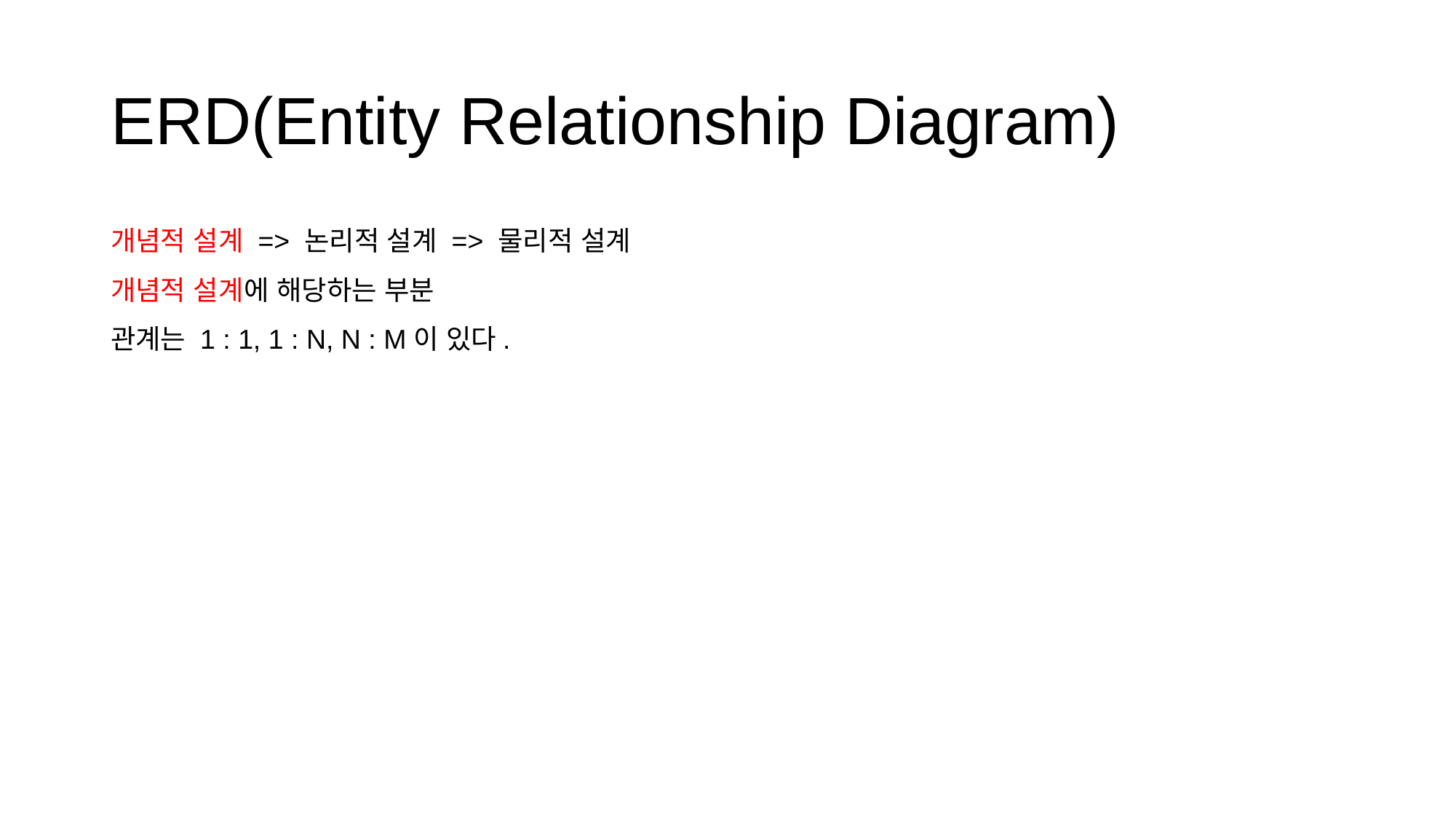

# ERD(Entity Relationship Diagram)
개념적 설계 => 논리적 설계 => 물리적 설계
개념적 설계에 해당하는 부분
관계는 1 : 1, 1 : N, N : M이 있다.